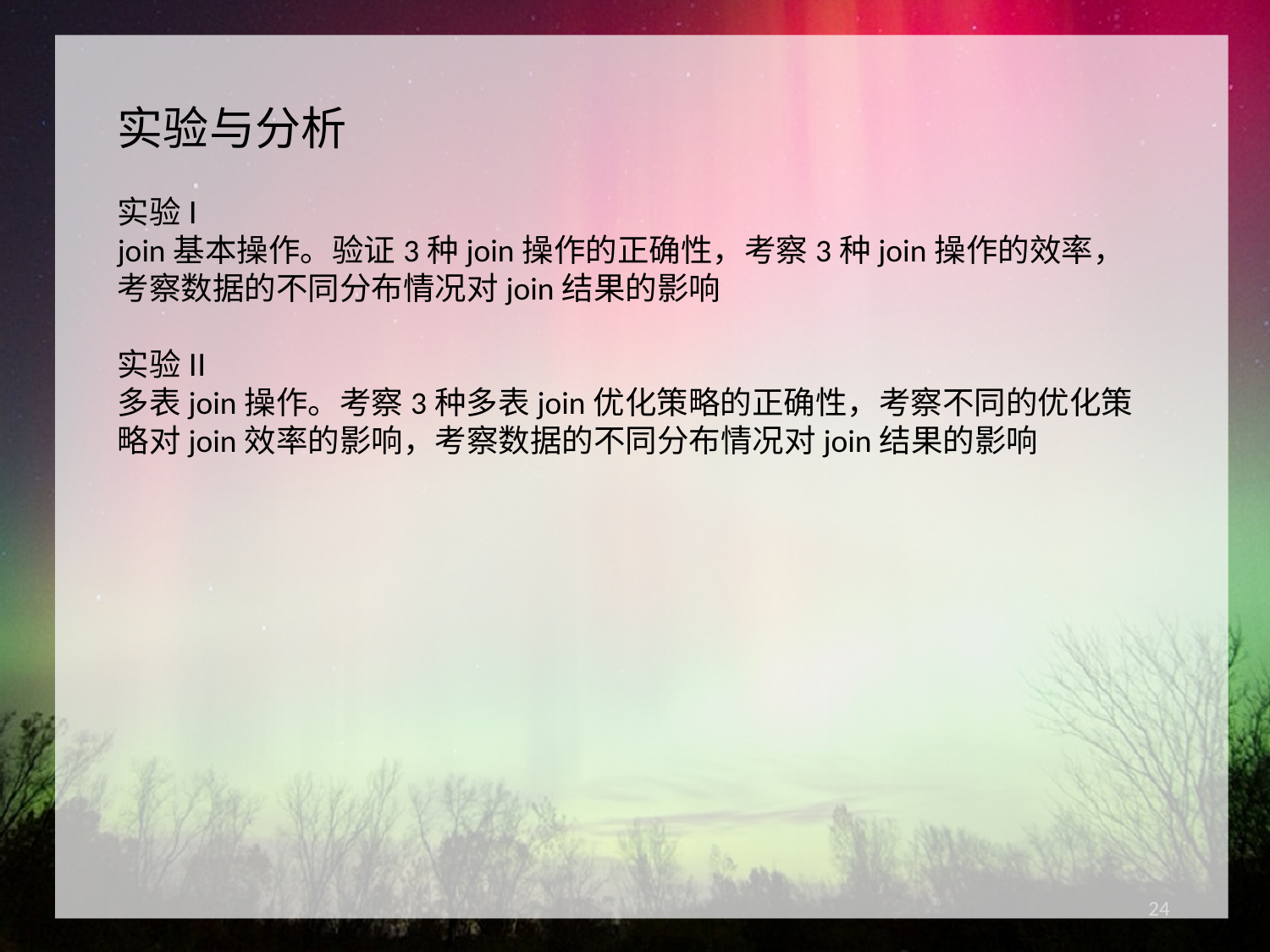

实验与分析

实验I
join基本操作。验证3种join操作的正确性，考察3种join操作的效率，考察数据的不同分布情况对join结果的影响

实验II
多表join操作。考察3种多表join优化策略的正确性，考察不同的优化策略对join效率的影响，考察数据的不同分布情况对join结果的影响
24